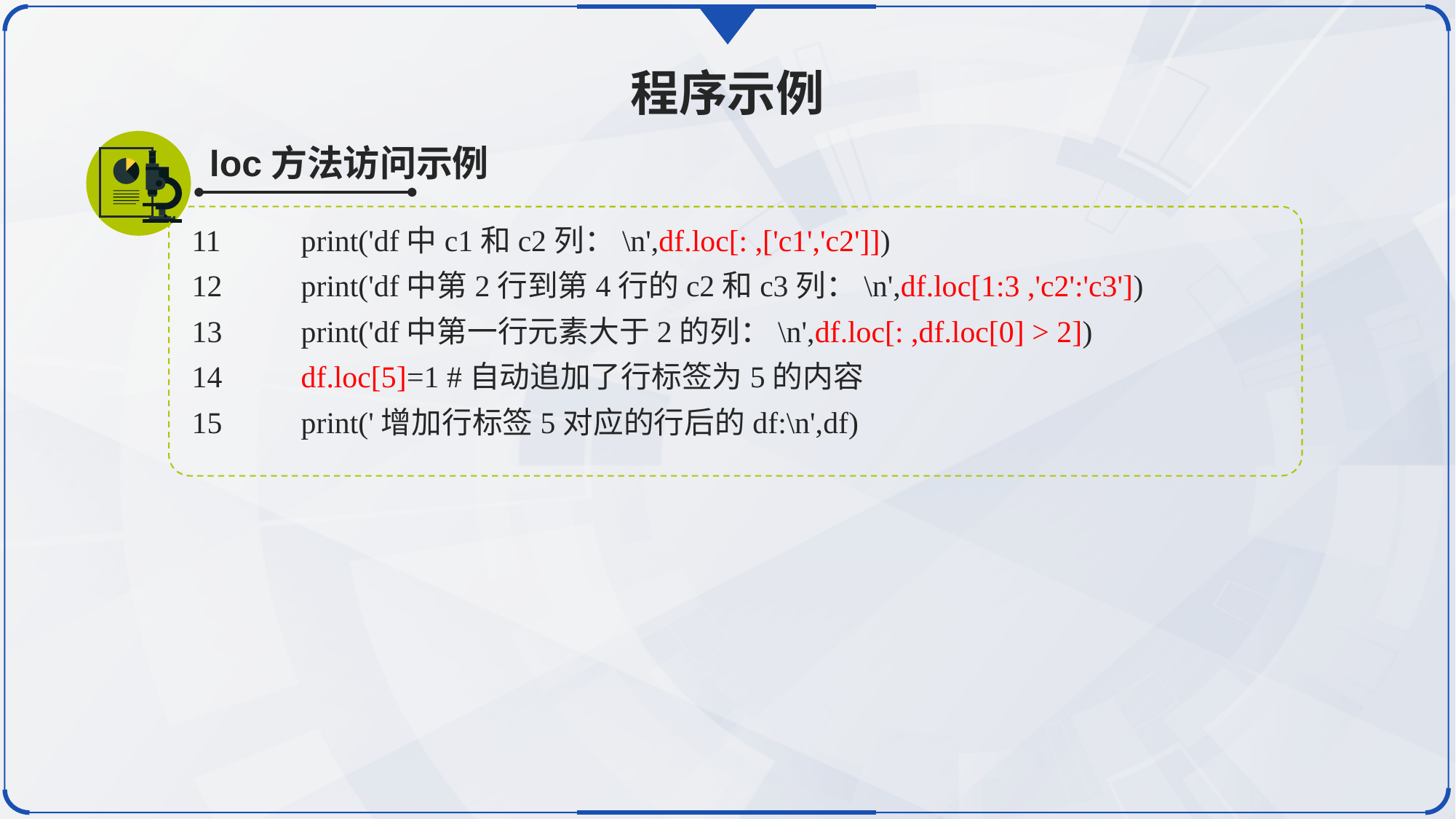

程序示例

loc方法访问示例

11	print('df中c1和c2列：\n',df.loc[: ,['c1','c2']])
12	print('df中第2行到第4行的c2和c3列：\n',df.loc[1:3 ,'c2':'c3'])
13	print('df中第一行元素大于2的列：\n',df.loc[: ,df.loc[0] > 2])
14	df.loc[5]=1 #自动追加了行标签为5的内容
15	print('增加行标签5对应的行后的df:\n',df)